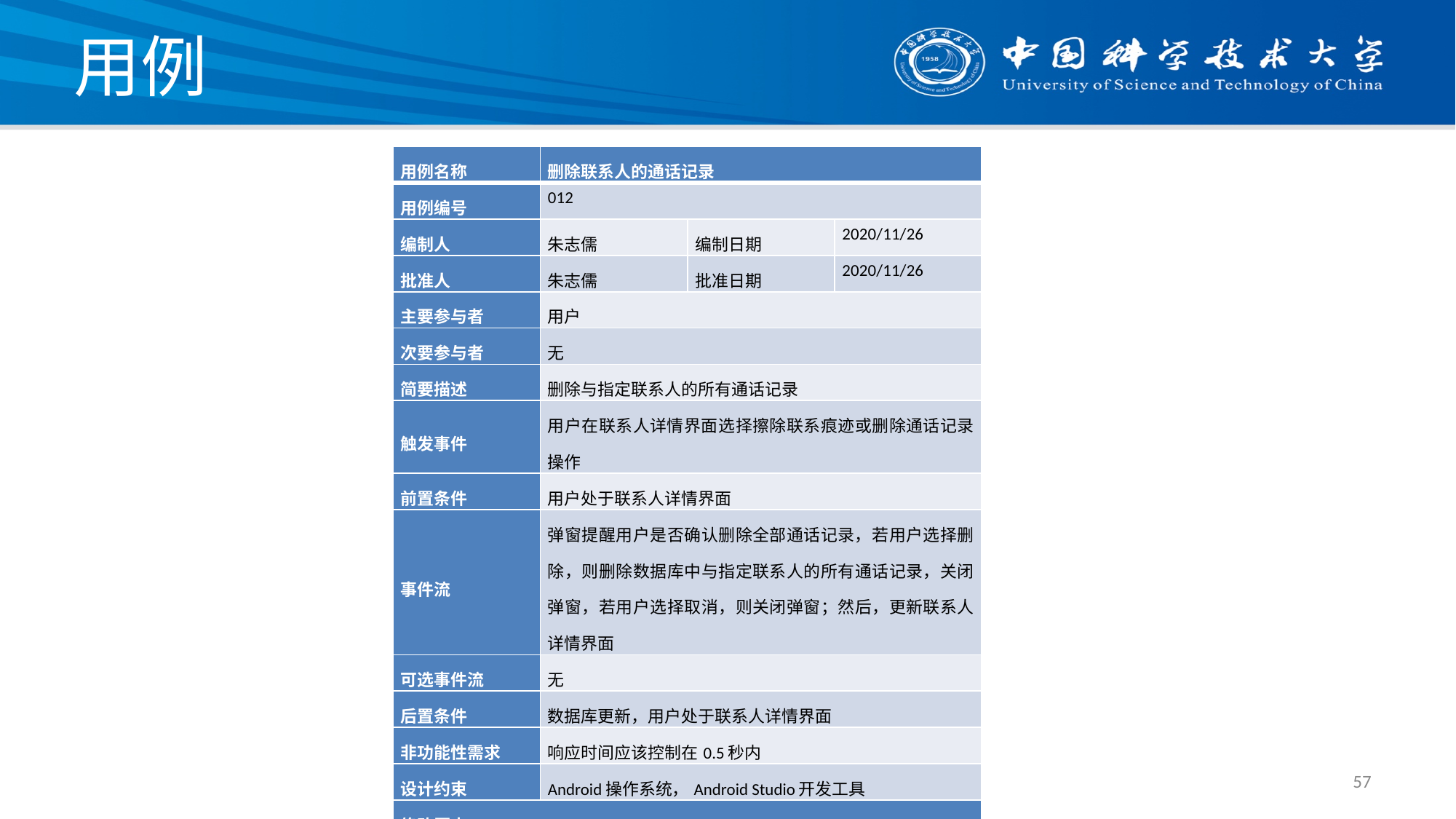

# 用例
| 用例名称 | 删除联系人的通话记录 |  |  |
| --- | --- | --- | --- |
| 用例编号 | 012 |  |  |
| 编制人 | 朱志儒 | 编制日期 | 2020/11/26 |
| 批准人 | 朱志儒 | 批准日期 | 2020/11/26 |
| 主要参与者 | 用户 |  |  |
| 次要参与者 | 无 |  |  |
| 简要描述 | 删除与指定联系人的所有通话记录 |  |  |
| 触发事件 | 用户在联系人详情界面选择擦除联系痕迹或删除通话记录操作 |  |  |
| 前置条件 | 用户处于联系人详情界面 |  |  |
| 事件流 | 弹窗提醒用户是否确认删除全部通话记录，若用户选择删除，则删除数据库中与指定联系人的所有通话记录，关闭弹窗，若用户选择取消，则关闭弹窗；然后，更新联系人详情界面 |  |  |
| 可选事件流 | 无 |  |  |
| 后置条件 | 数据库更新，用户处于联系人详情界面 |  |  |
| 非功能性需求 | 响应时间应该控制在0.5秒内 |  |  |
| 设计约束 | Android操作系统，Android Studio开发工具 |  |  |
| 修改历史 |  |  |  |
| 修改人 | 版本 | 说明 | 修改日期 |
| 朱志儒 | V1 | 填写表格 | 2020/11/26 |
57